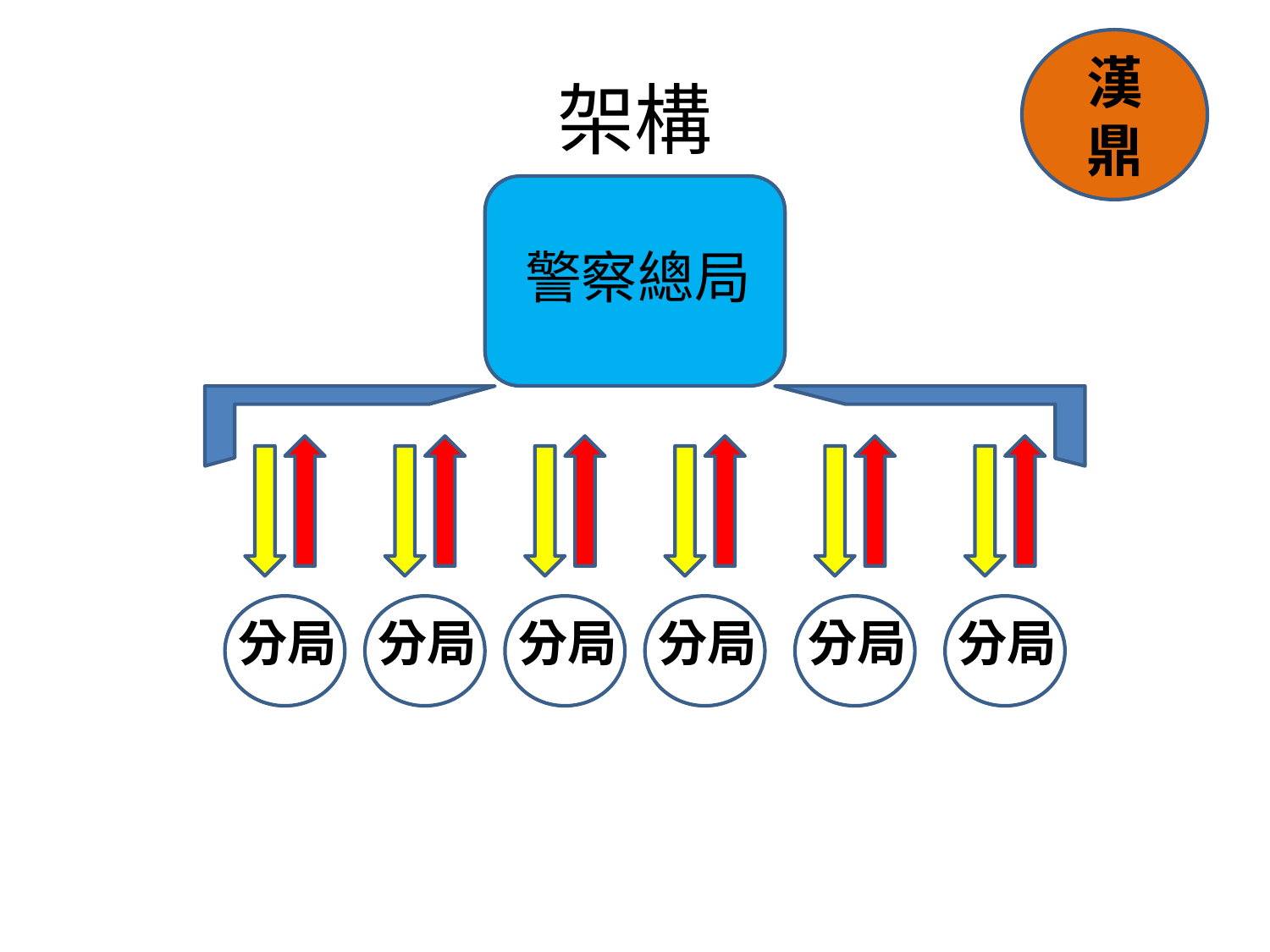

漢鼎
# 架構

警察總局

分局
分局
分局
分局
分局
分局